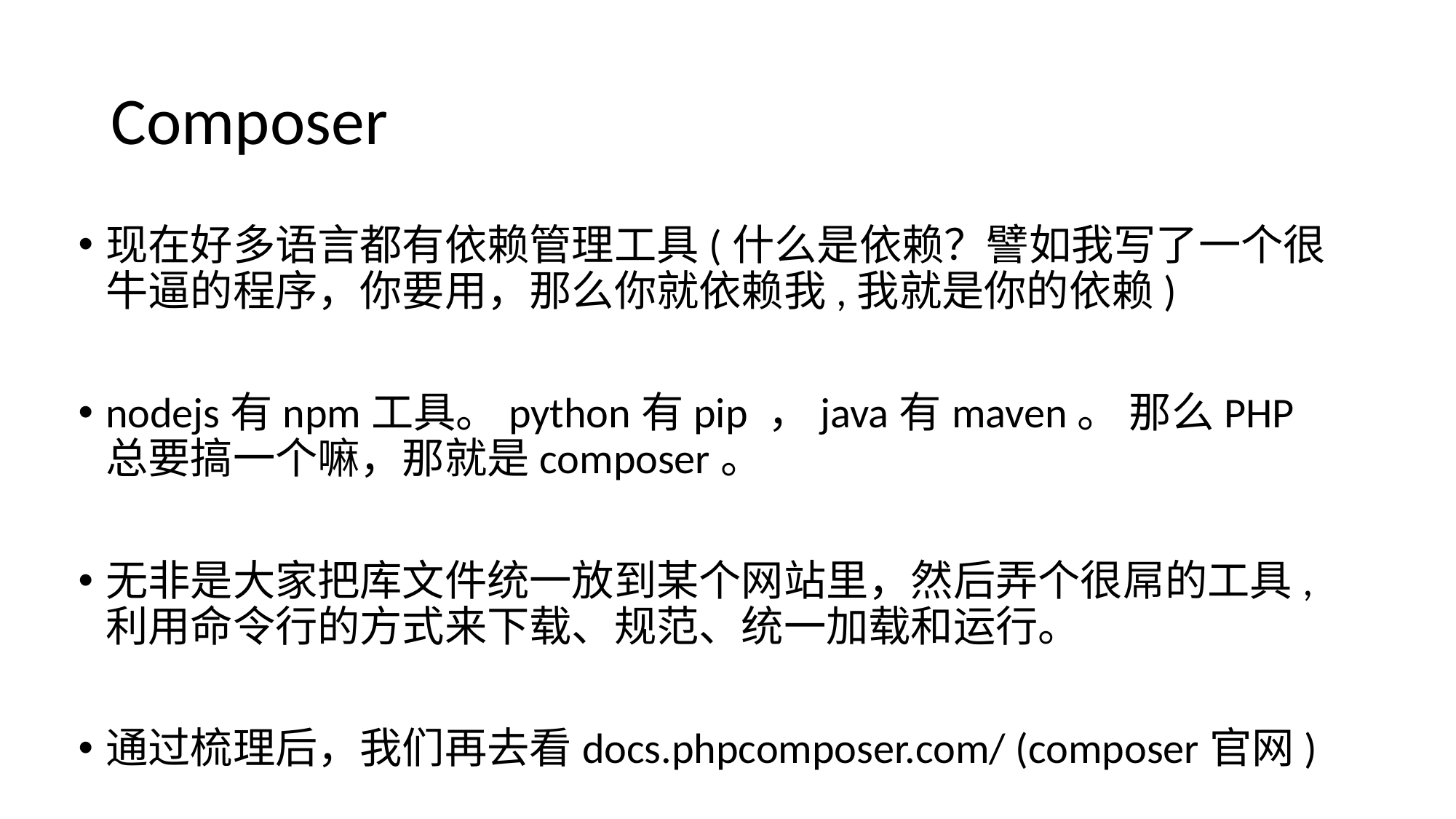

# Composer
现在好多语言都有依赖管理工具(什么是依赖？譬如我写了一个很牛逼的程序，你要用，那么你就依赖我,我就是你的依赖)

nodejs有npm工具。python有pip ，java有maven。 那么PHP总要搞一个嘛，那就是composer。

无非是大家把库文件统一放到某个网站里，然后弄个很屌的工具,利用命令行的方式来下载、规范、统一加载和运行。

通过梳理后，我们再去看docs.phpcomposer.com/ (composer官网)